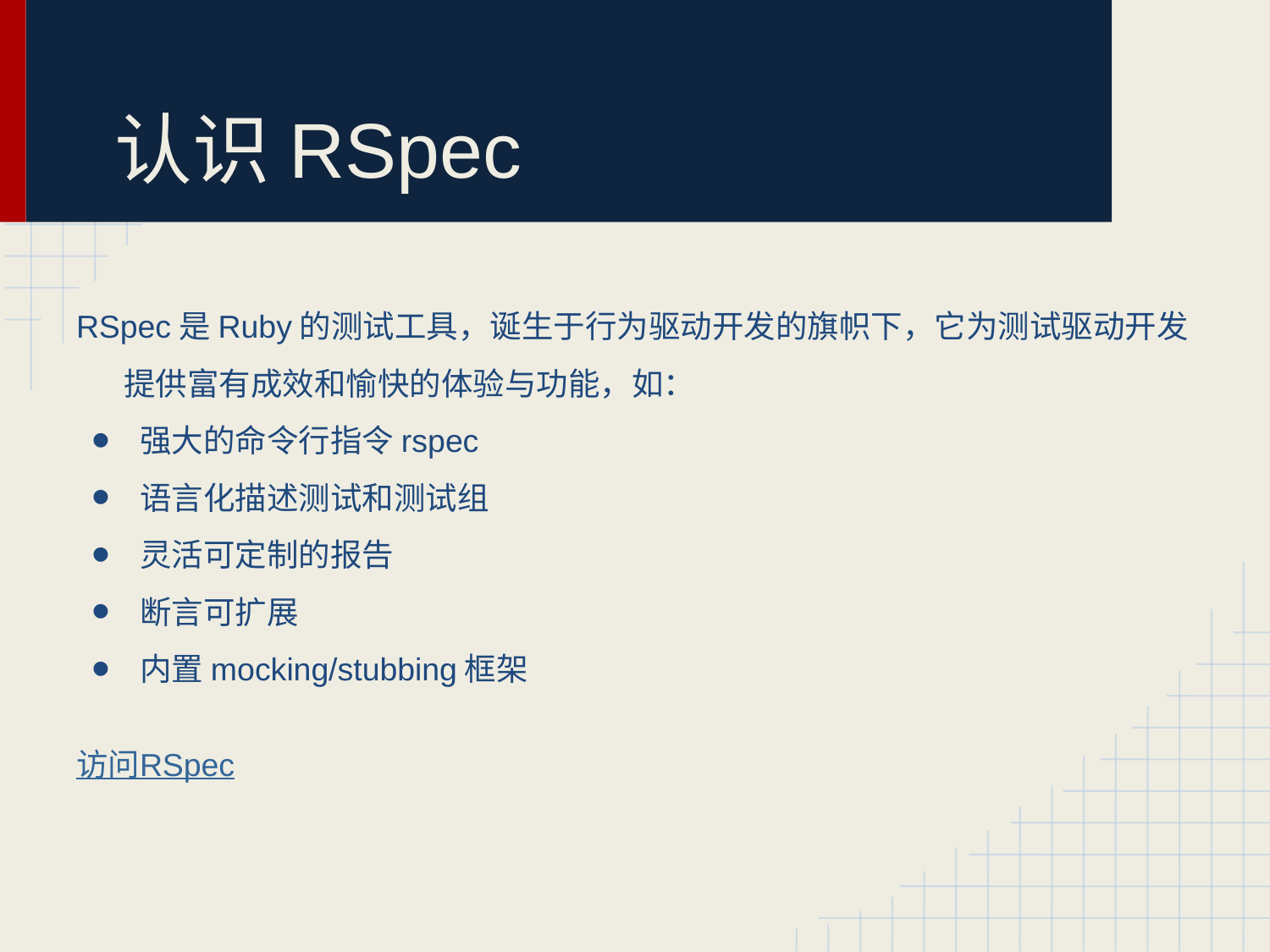

# 认识RSpec

RSpec是Ruby的测试工具，诞生于行为驱动开发的旗帜下，它为测试驱动开发提供富有成效和愉快的体验与功能，如：
强大的命令行指令rspec
语言化描述测试和测试组
灵活可定制的报告
断言可扩展
内置mocking/stubbing框架

访问RSpec